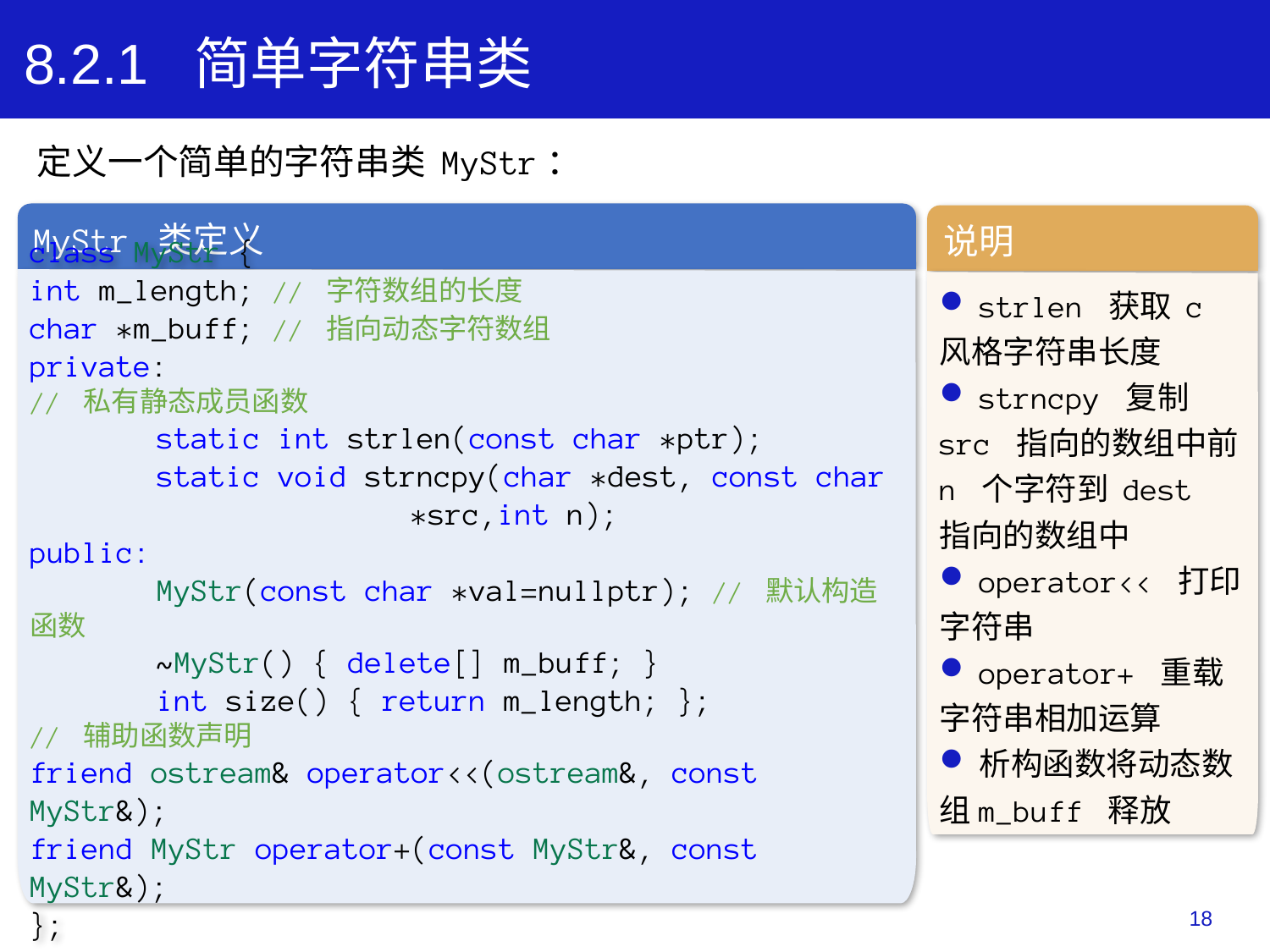

8.2.1  简单字符串类
定义一个简单的字符串类 MyStr：
MyStr 类定义
class MyStr {
int m_length; // 字符数组的长度
char *m_buff; // 指向动态字符数组
private:
// 私有静态成员函数
	static int strlen(const char *ptr);
	static void strncpy(char *dest, const char 			*src,int n);
public:
	MyStr(const char *val=nullptr); // 默认构造函数
	~MyStr() { delete[] m_buff; }
	int size() { return m_length; };
// 辅助函数声明
friend ostream& operator<<(ostream&, const MyStr&);
friend MyStr operator+(const MyStr&, const MyStr&);
};
说明
strlen 获取 c
风格字符串长度
strncpy 复制
src 指向的数组中前 n 个字符到 dest 指向的数组中
operator<< 打印
字符串
operator+ 重载
字符串相加运算
析构函数将动态数
组m_buff 释放
学习目标
18